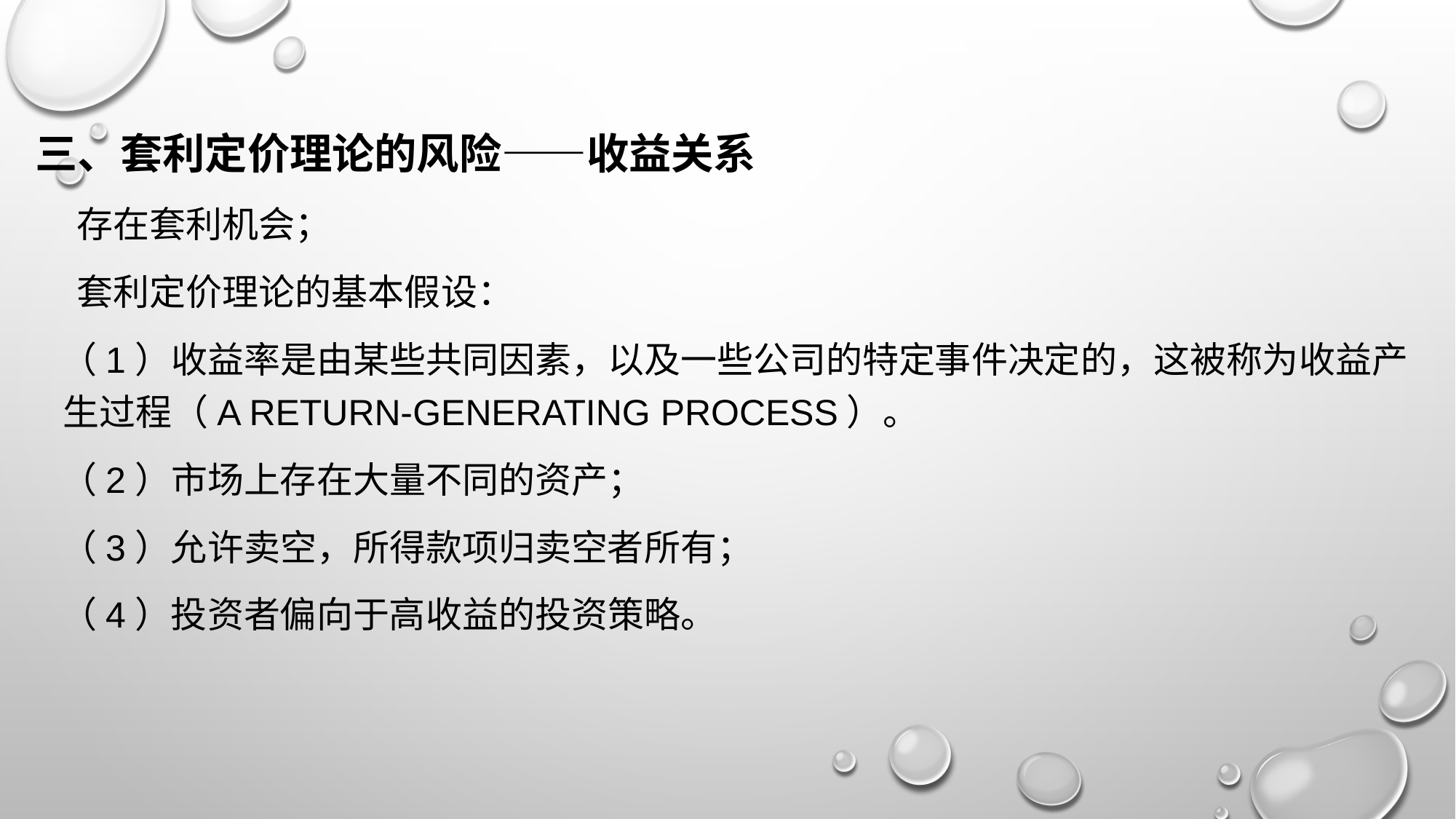

三、套利定价理论的风险——收益关系
    存在套利机会；
    套利定价理论的基本假设：
  （1）收益率是由某些共同因素，以及一些公司的特定事件决定的，这被称为收益产生过程（a return-generating process）。
  （2）市场上存在大量不同的资产；
  （3）允许卖空，所得款项归卖空者所有；
  （4）投资者偏向于高收益的投资策略。